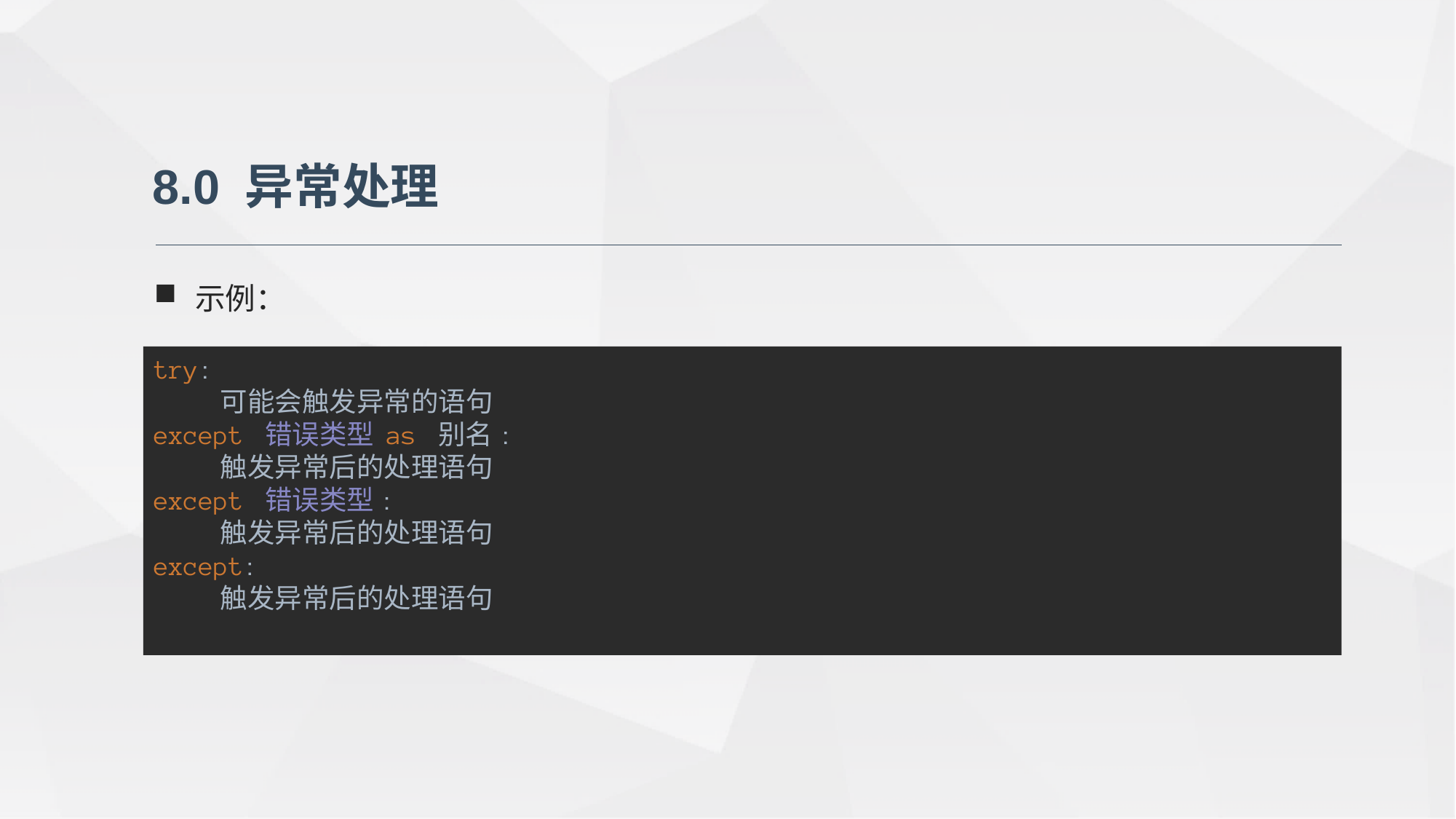

8.0 异常处理
示例：
try:
    可能会触发异常的语句
except 错误类型 as 别名:
    触发异常后的处理语句
except 错误类型:
    触发异常后的处理语句
except:
    触发异常后的处理语句